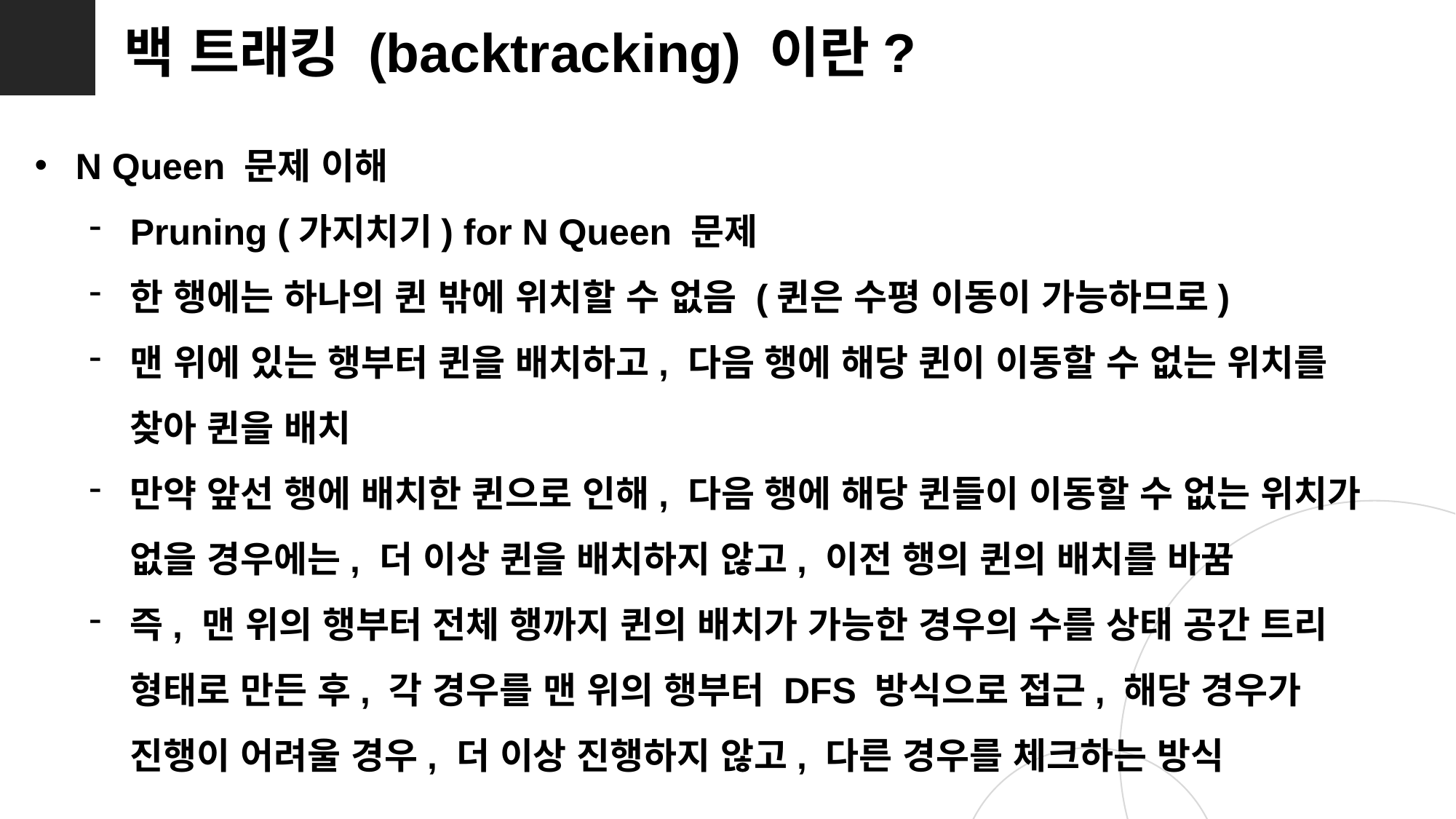

백 트래킹 (backtracking) 이란?
N Queen 문제 이해
Pruning (가지치기) for N Queen 문제
한 행에는 하나의 퀸 밖에 위치할 수 없음 (퀸은 수평 이동이 가능하므로)
맨 위에 있는 행부터 퀸을 배치하고, 다음 행에 해당 퀸이 이동할 수 없는 위치를 찾아 퀸을 배치
만약 앞선 행에 배치한 퀸으로 인해, 다음 행에 해당 퀸들이 이동할 수 없는 위치가 없을 경우에는, 더 이상 퀸을 배치하지 않고, 이전 행의 퀸의 배치를 바꿈
즉, 맨 위의 행부터 전체 행까지 퀸의 배치가 가능한 경우의 수를 상태 공간 트리 형태로 만든 후, 각 경우를 맨 위의 행부터 DFS 방식으로 접근, 해당 경우가 진행이 어려울 경우, 더 이상 진행하지 않고, 다른 경우를 체크하는 방식